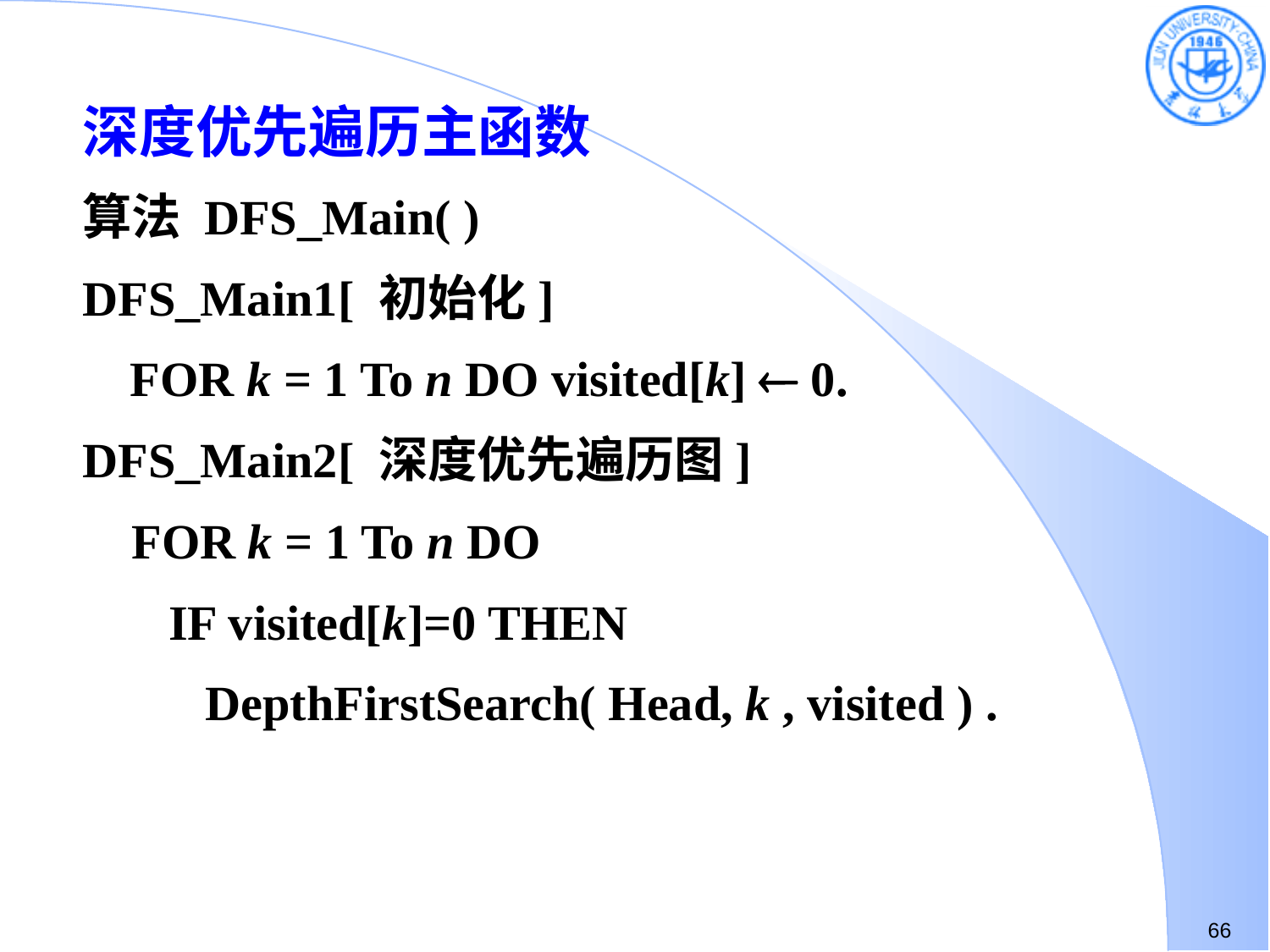

深度优先遍历主函数
算法 DFS_Main( )
DFS_Main1[ 初始化]
	FOR k = 1 To n DO visited[k] ← 0.
DFS_Main2[ 深度优先遍历图]
    FOR k = 1 To n DO
       IF visited[k]=0 THEN
          DepthFirstSearch( Head, k , visited ) .